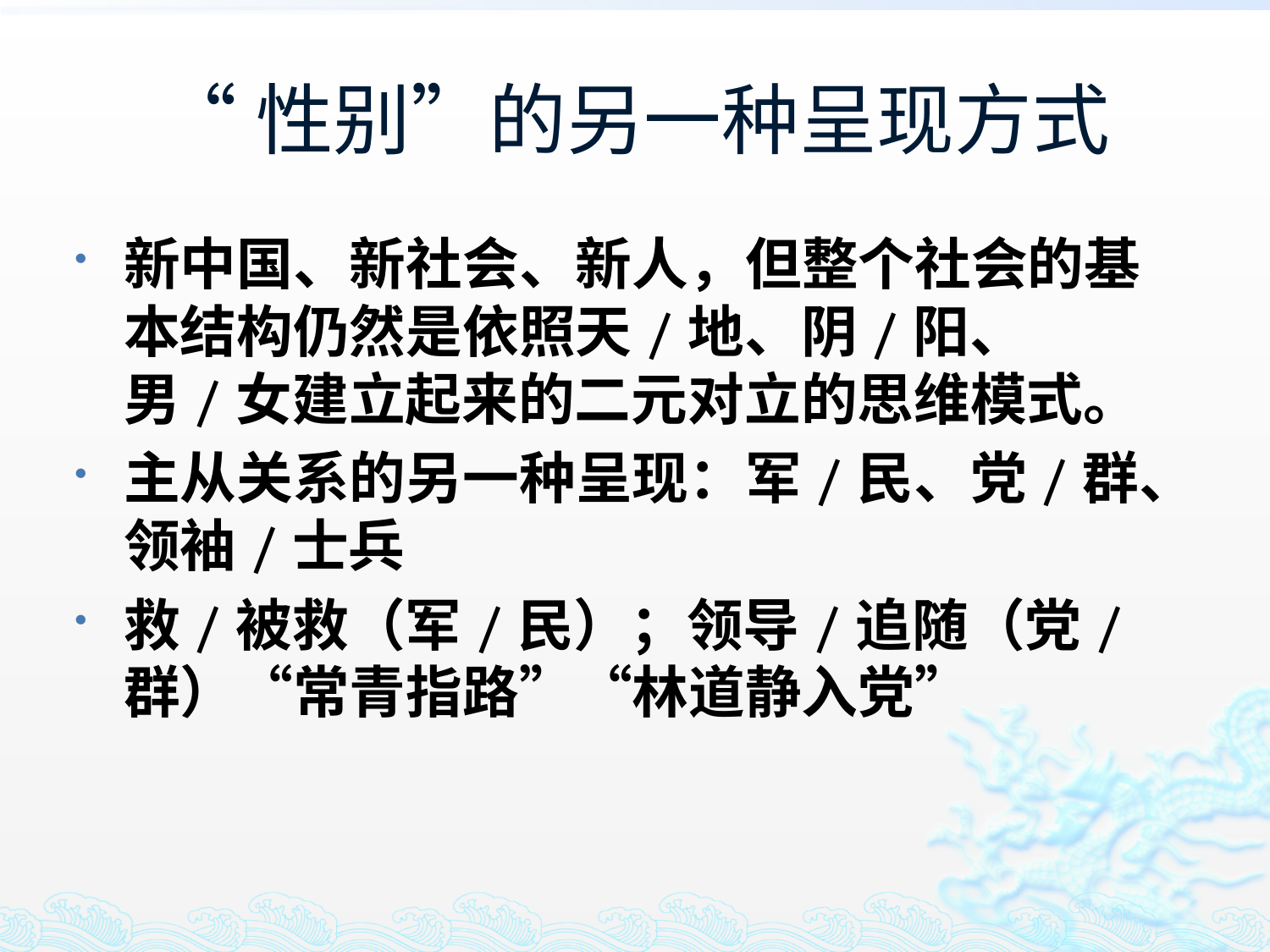

# “性别”的另一种呈现方式
新中国、新社会、新人，但整个社会的基本结构仍然是依照天/地、阴/阳、男/女建立起来的二元对立的思维模式。
主从关系的另一种呈现：军/民、党/群、领袖/士兵
救/被救（军/民）；领导/追随（党/群）“常青指路”“林道静入党”